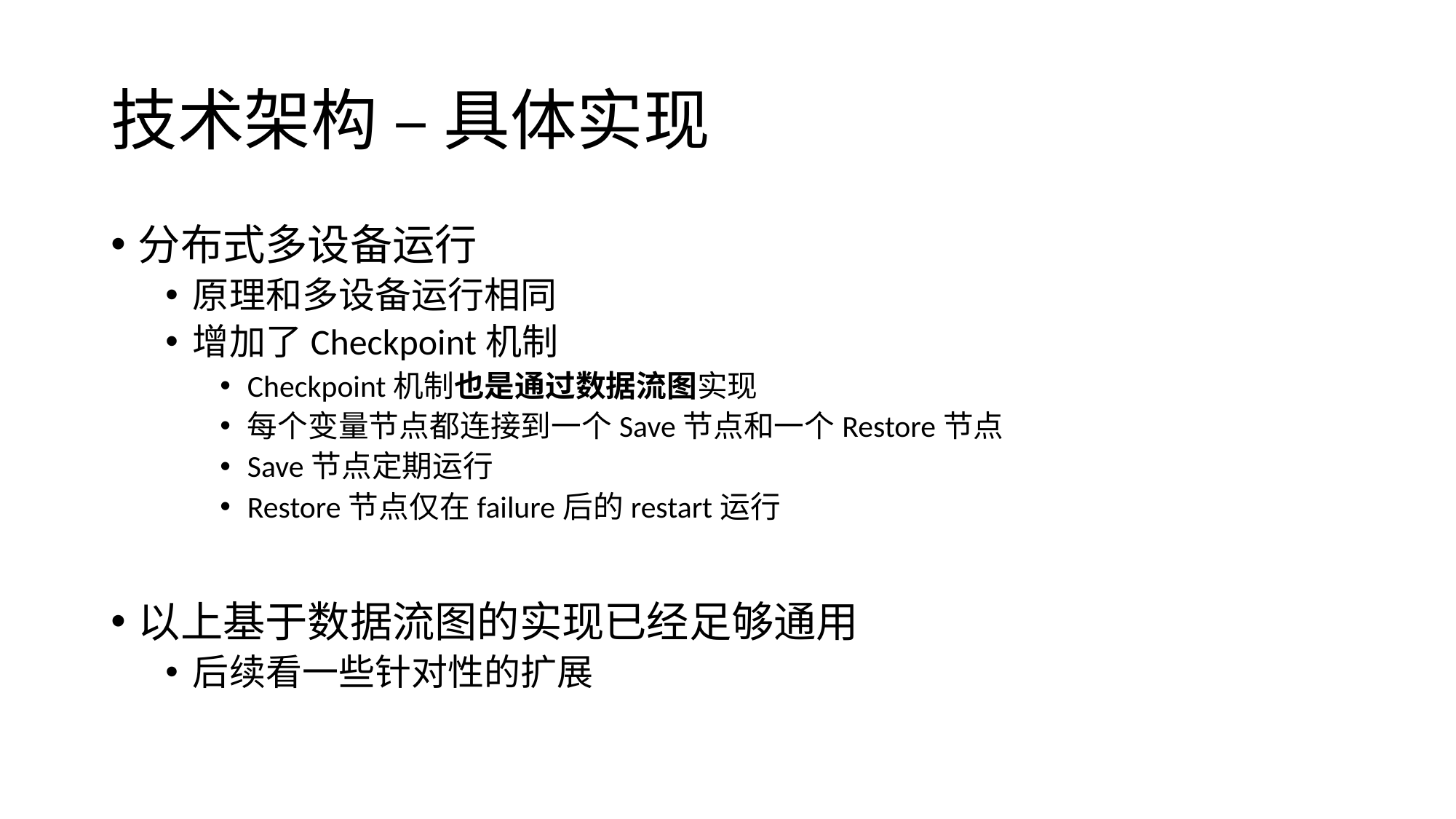

# 技术架构 – 具体实现
分布式多设备运行
原理和多设备运行相同
增加了Checkpoint机制
Checkpoint机制也是通过数据流图实现
每个变量节点都连接到一个Save节点和一个Restore节点
Save节点定期运行
Restore节点仅在failure后的restart运行

以上基于数据流图的实现已经足够通用
后续看一些针对性的扩展